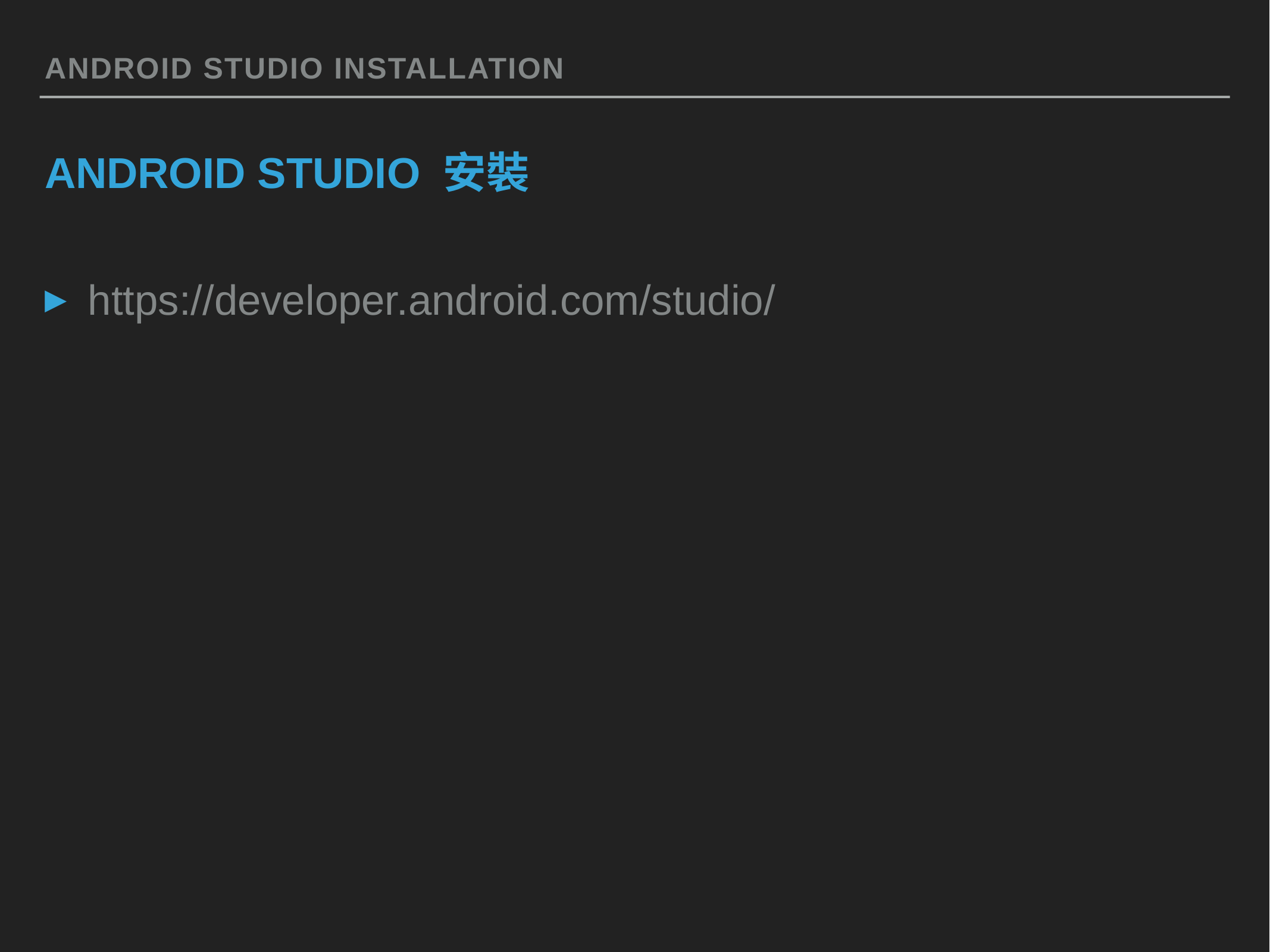

Android studio installation
# Android studio 安裝
https://developer.android.com/studio/